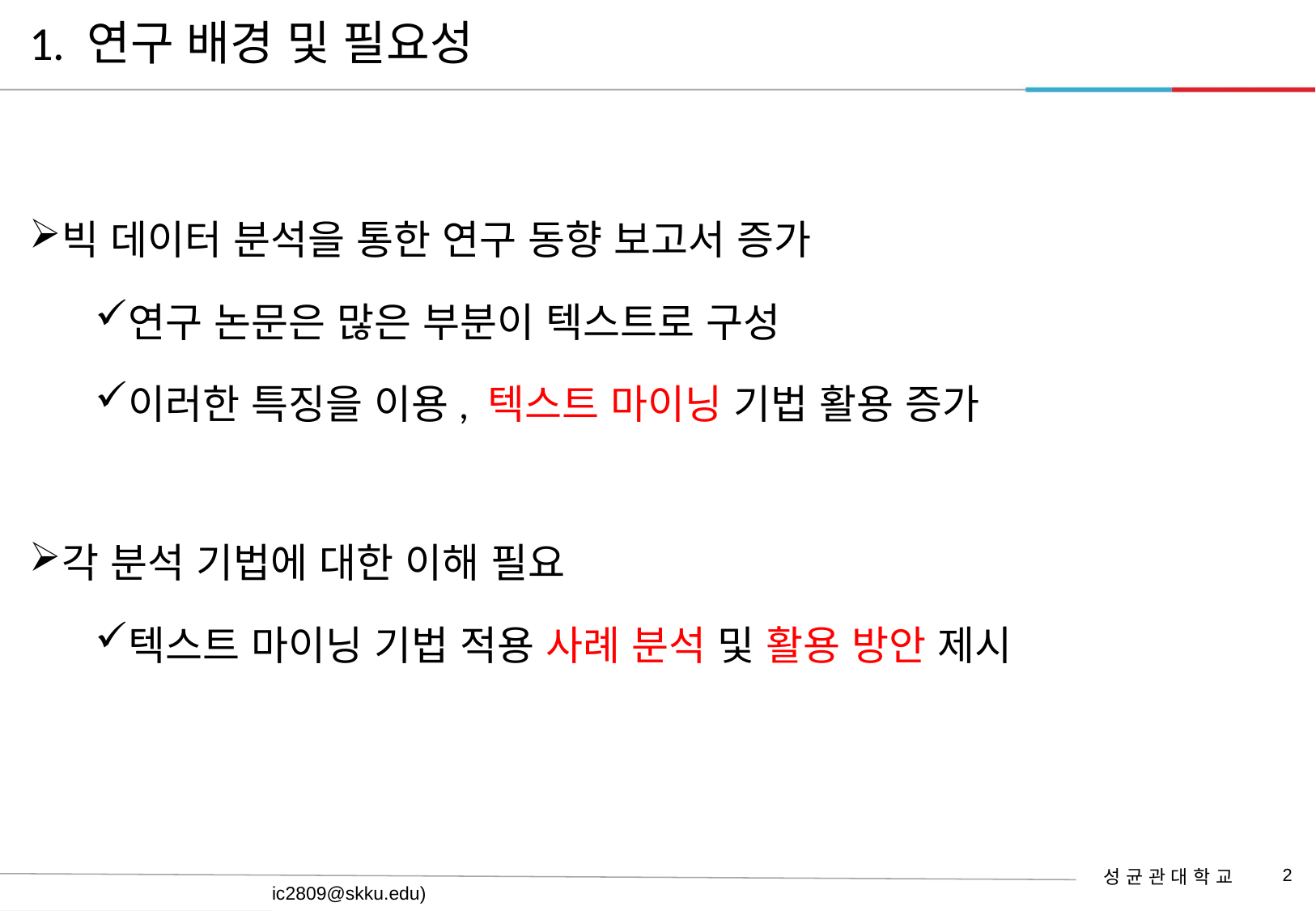

# 1. 연구 배경 및 필요성

빅 데이터 분석을 통한 연구 동향 보고서 증가
연구 논문은 많은 부분이 텍스트로 구성
이러한 특징을 이용, 텍스트 마이닝 기법 활용 증가

각 분석 기법에 대한 이해 필요
텍스트 마이닝 기법 적용 사례 분석 및 활용 방안 제시

2